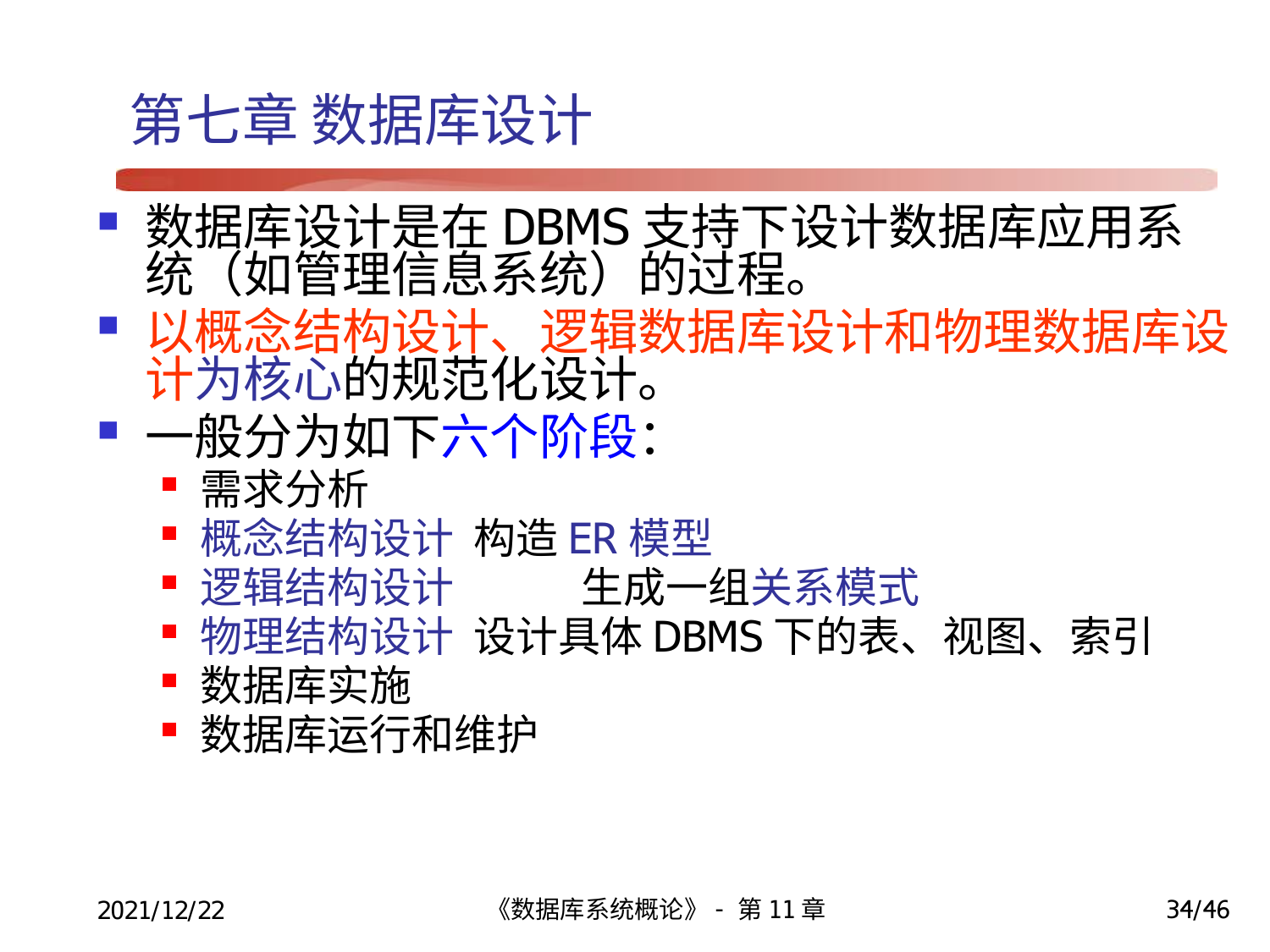

# 第七章 数据库设计
数据库设计是在DBMS支持下设计数据库应用系统（如管理信息系统）的过程。
以概念结构设计、逻辑数据库设计和物理数据库设计为核心的规范化设计。
一般分为如下六个阶段：
需求分析
概念结构设计  构造ER模型
逻辑结构设计	生成一组关系模式
物理结构设计  设计具体DBMS下的表、视图、索引
数据库实施
数据库运行和维护
《数据库系统概论》- 第11章
34/46
2021/12/22